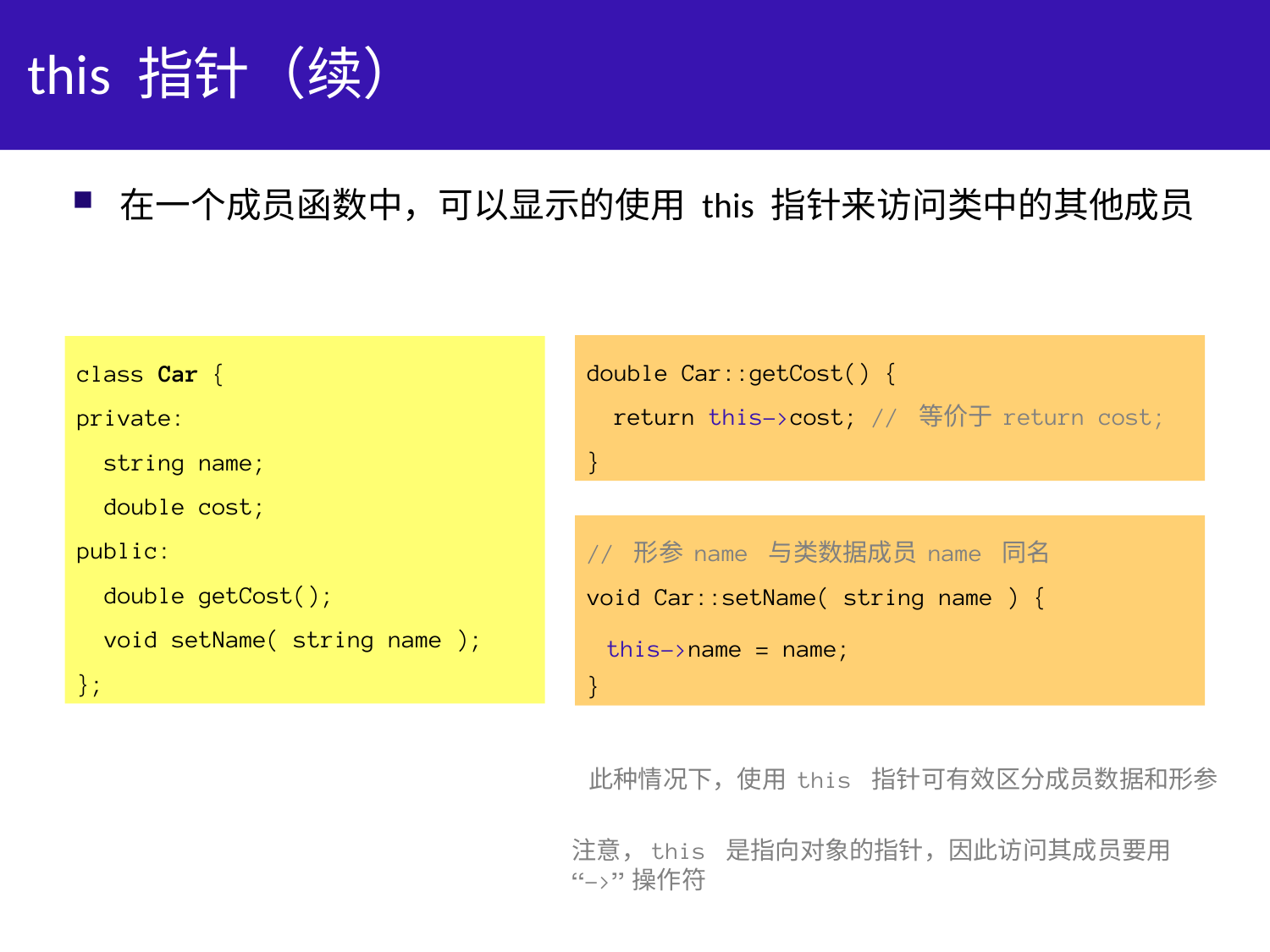

# this 指针（续）
在一个成员函数中，可以显示的使用 this 指针来访问类中的其他成员
double Car::getCost() {
  return this->cost; // 等价于 return cost;
}
class Car {
private:
  string name;
  double cost;
public:
  double getCost();
  void setName( string name );
};
// 形参 name 与类数据成员 name 同名
void Car::setName( string name ) {
  name = name;
}
this->name = name;

此种情况下，使用 this 指针可有效区分成员数据和形参
注意，this 是指向对象的指针，因此访问其成员要用
“->”操作符
34